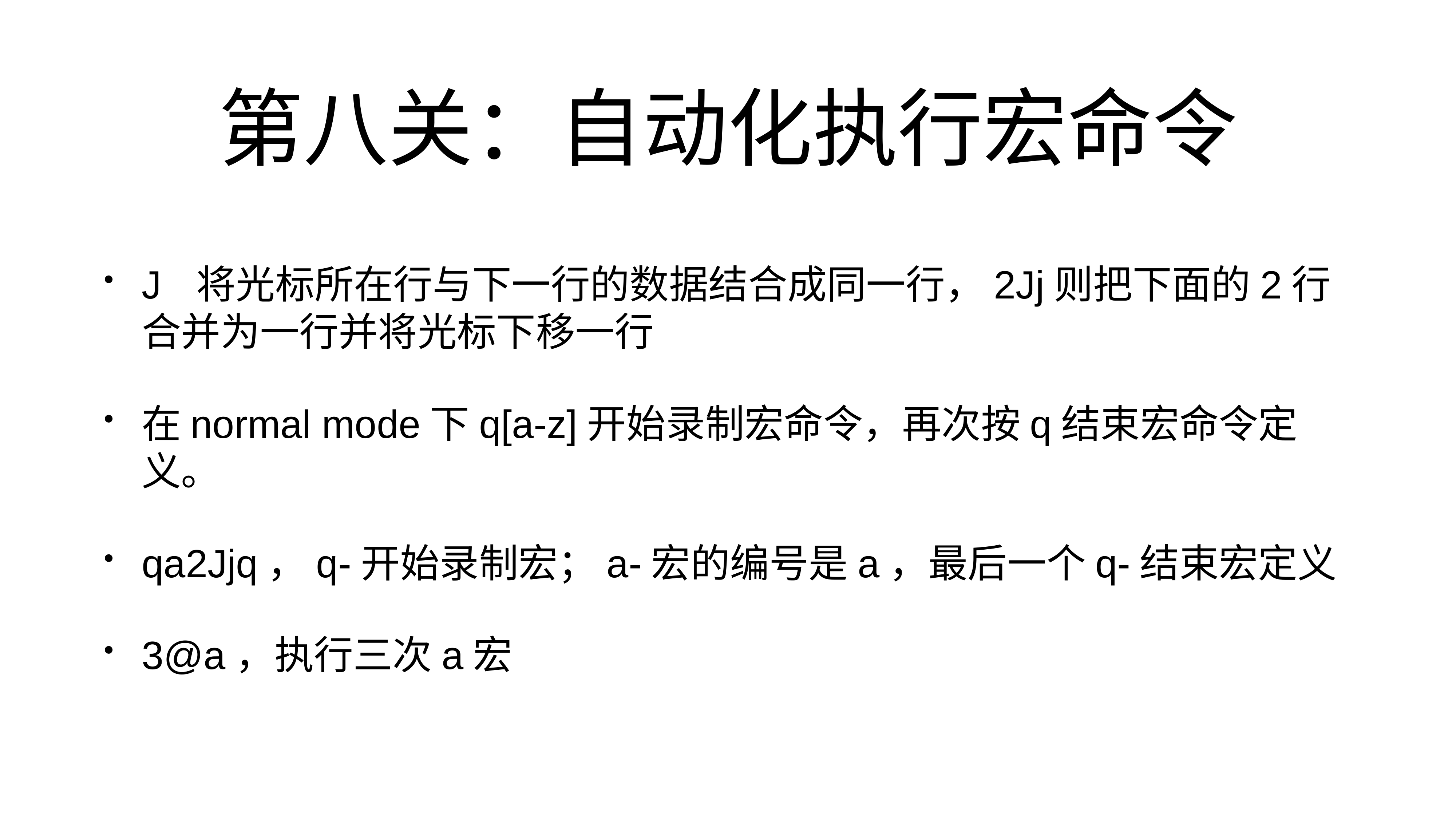

# 第八关：自动化执行宏命令
J	将光标所在行与下一行的数据结合成同一行，2Jj则把下面的2行合并为一行并将光标下移一行
在normal mode下q[a-z]开始录制宏命令，再次按q结束宏命令定义。
qa2Jjq，q-开始录制宏；a-宏的编号是a，最后一个q-结束宏定义
3@a，执行三次a宏